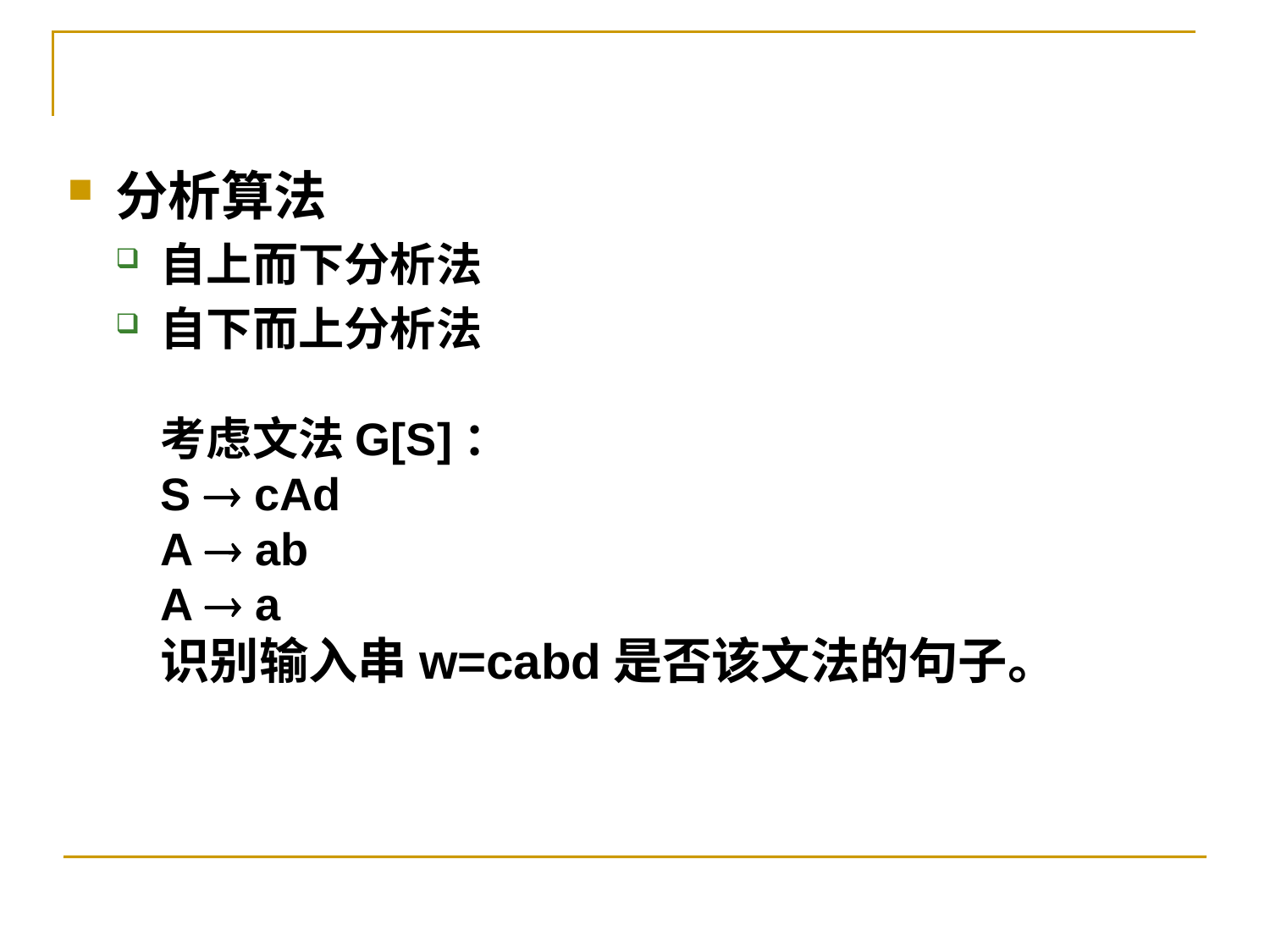

分析算法
自上而下分析法
自下而上分析法
考虑文法G[S]：
S → cAd
A → ab
A → a
识别输入串w=cabd是否该文法的句子。